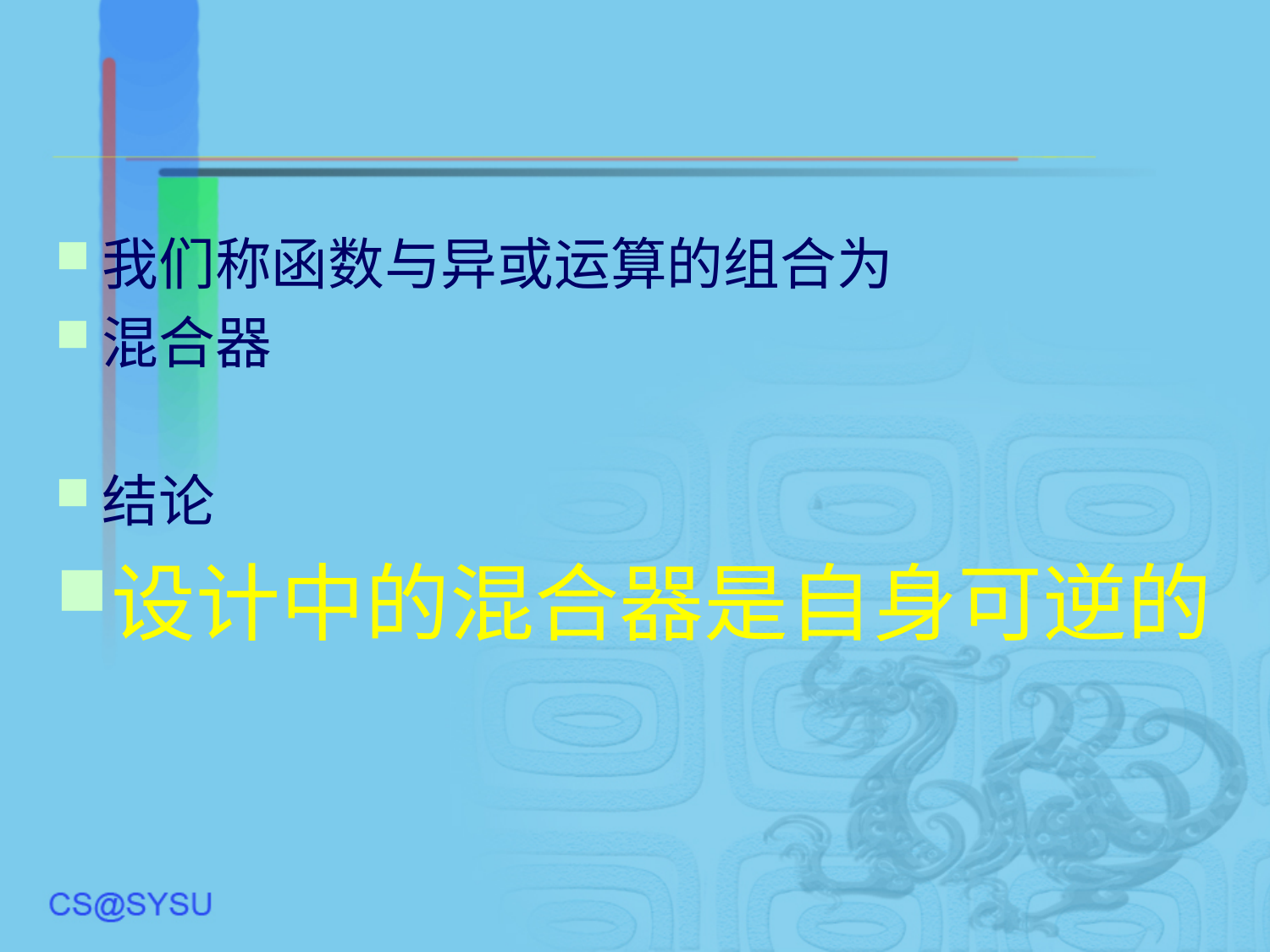

我们称函数与异或运算的组合为
混合器

结论
设计中的混合器是自身可逆的